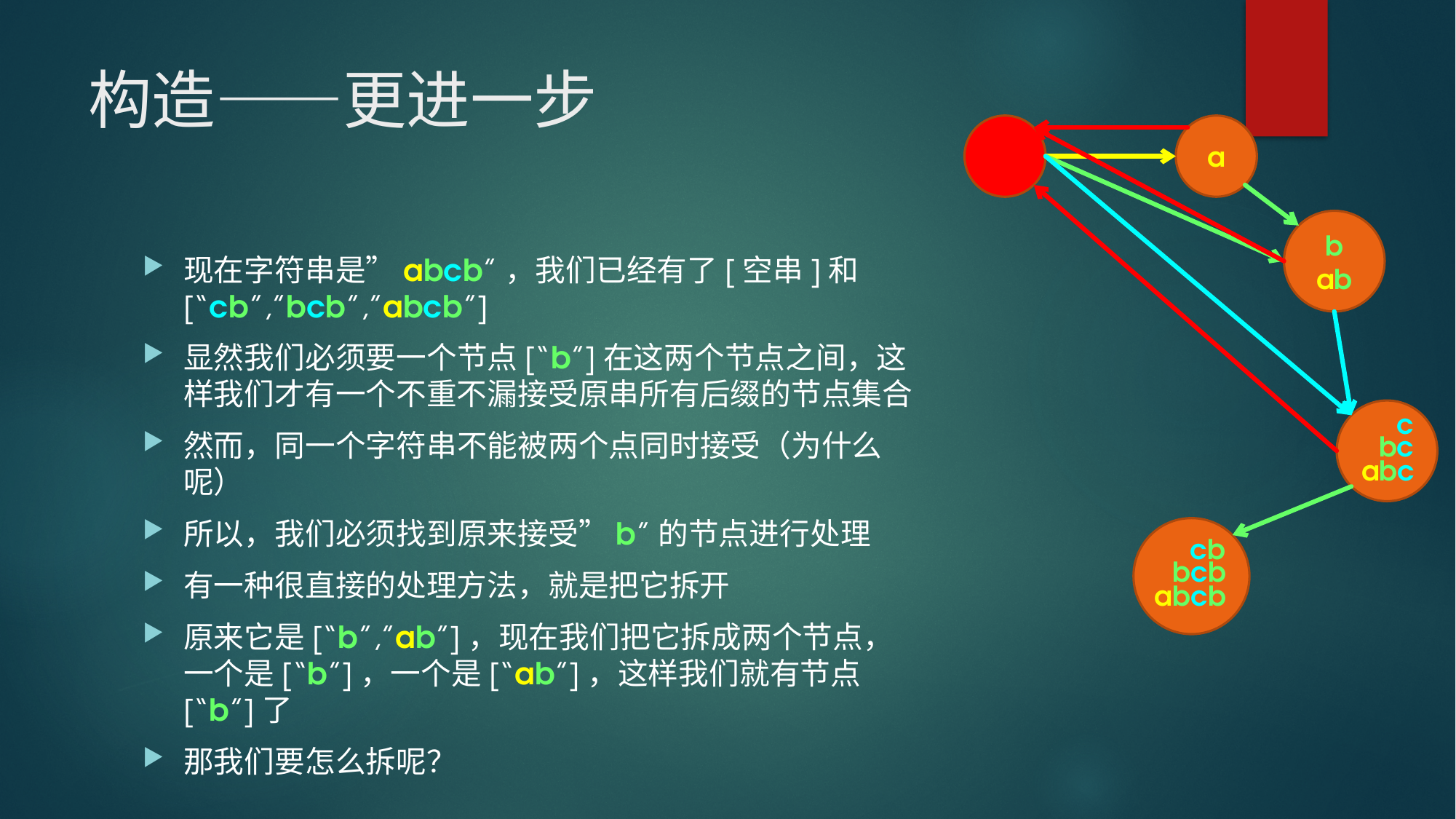

# 构造——更进一步

a

b
现在字符串是”abcb”，我们已经有了[空串]和[“cb”,”bcb”,”abcb”]
显然我们必须要一个节点[“b”]在这两个节点之间，这样我们才有一个不重不漏接受原串所有后缀的节点集合
然而，同一个字符串不能被两个点同时接受（为什么呢）
所以，我们必须找到原来接受”b”的节点进行处理
有一种很直接的处理方法，就是把它拆开
原来它是[“b”,”ab”]，现在我们把它拆成两个节点，一个是[“b”]，一个是[“ab”]，这样我们就有节点[“b”]了
那我们要怎么拆呢？

ab

c
bc
abc

cb
bcb
abcb